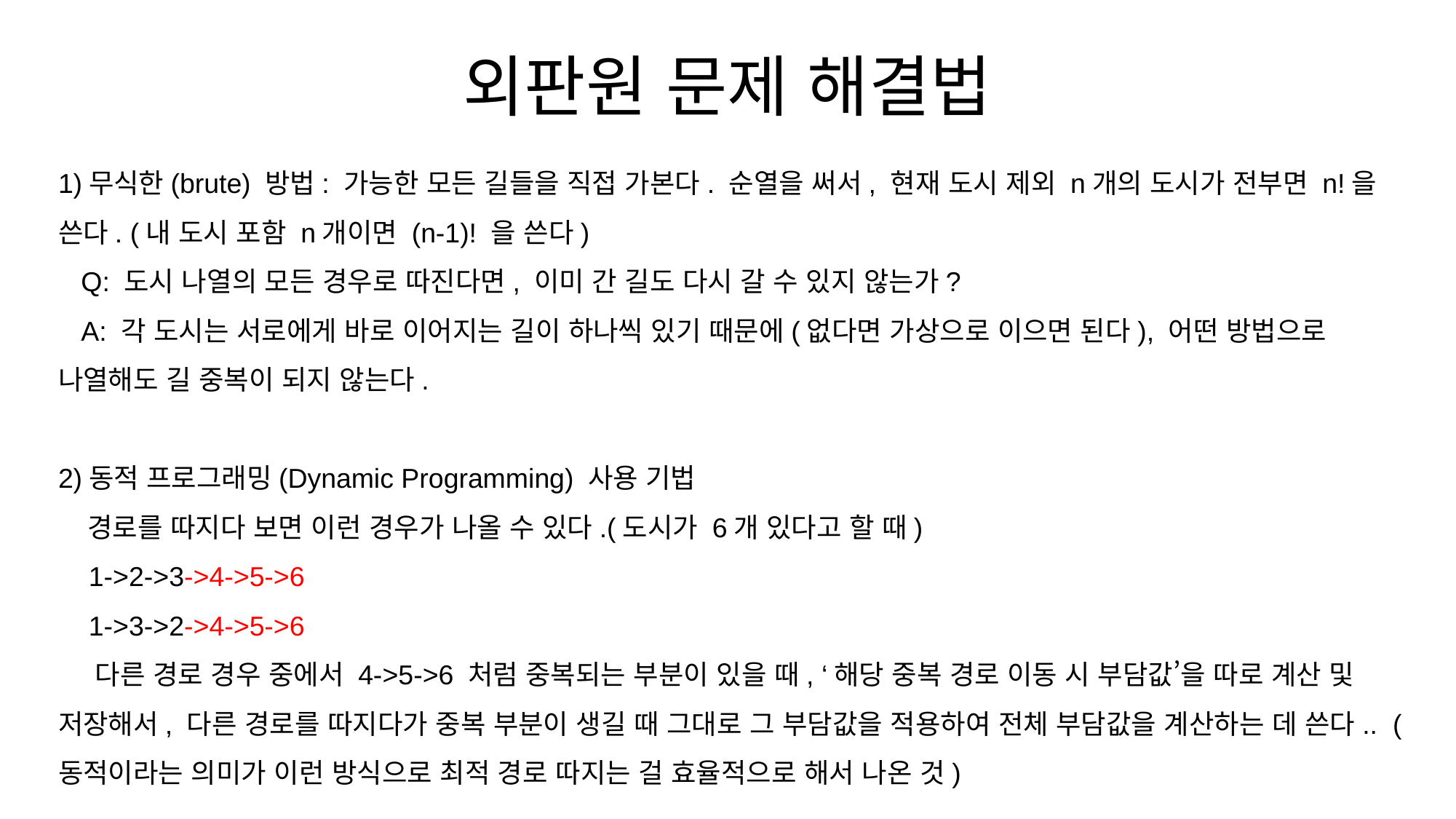

# 외판원 문제 해결법
1)무식한(brute) 방법: 가능한 모든 길들을 직접 가본다. 순열을 써서, 현재 도시 제외 n개의 도시가 전부면 n!을 쓴다. (내 도시 포함 n개이면 (n-1)! 을 쓴다)
   Q: 도시 나열의 모든 경우로 따진다면, 이미 간 길도 다시 갈 수 있지 않는가?
   A: 각 도시는 서로에게 바로 이어지는 길이 하나씩 있기 때문에(없다면 가상으로 이으면 된다), 어떤 방법으로 나열해도 길 중복이 되지 않는다.

2)동적 프로그래밍(Dynamic Programming) 사용 기법
   경로를 따지다 보면 이런 경우가 나올 수 있다.(도시가 6개 있다고 할 때)
    1->2->3->4->5->6
    1->3->2->4->5->6
    다른 경로 경우 중에서 4->5->6 처럼 중복되는 부분이 있을 때, ‘해당 중복 경로 이동 시 부담값’을 따로 계산 및 저장해서, 다른 경로를 따지다가 중복 부분이 생길 때 그대로 그 부담값을 적용하여 전체 부담값을 계산하는 데 쓴다..  (동적이라는 의미가 이런 방식으로 최적 경로 따지는 걸 효율적으로 해서 나온 것)